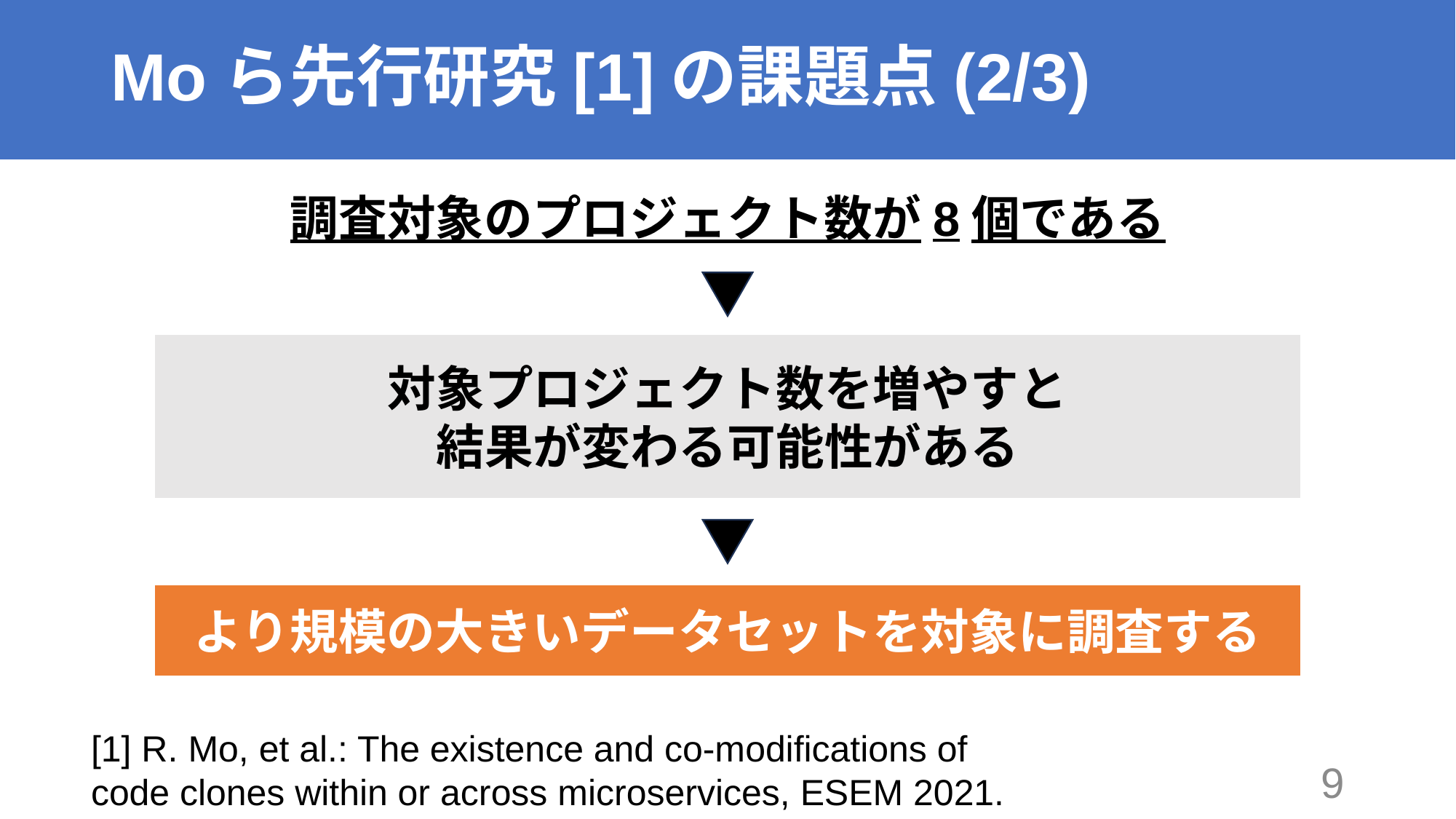

# Moら先行研究[1]の課題点(2/3)
調査対象のプロジェクト数が8個である

対象プロジェクト数を増やすと
結果が変わる可能性がある

より規模の大きいデータセットを対象に調査する
[1] R. Mo, et al.: The existence and co-modifications of
code clones within or across microservices, ESEM 2021.
9